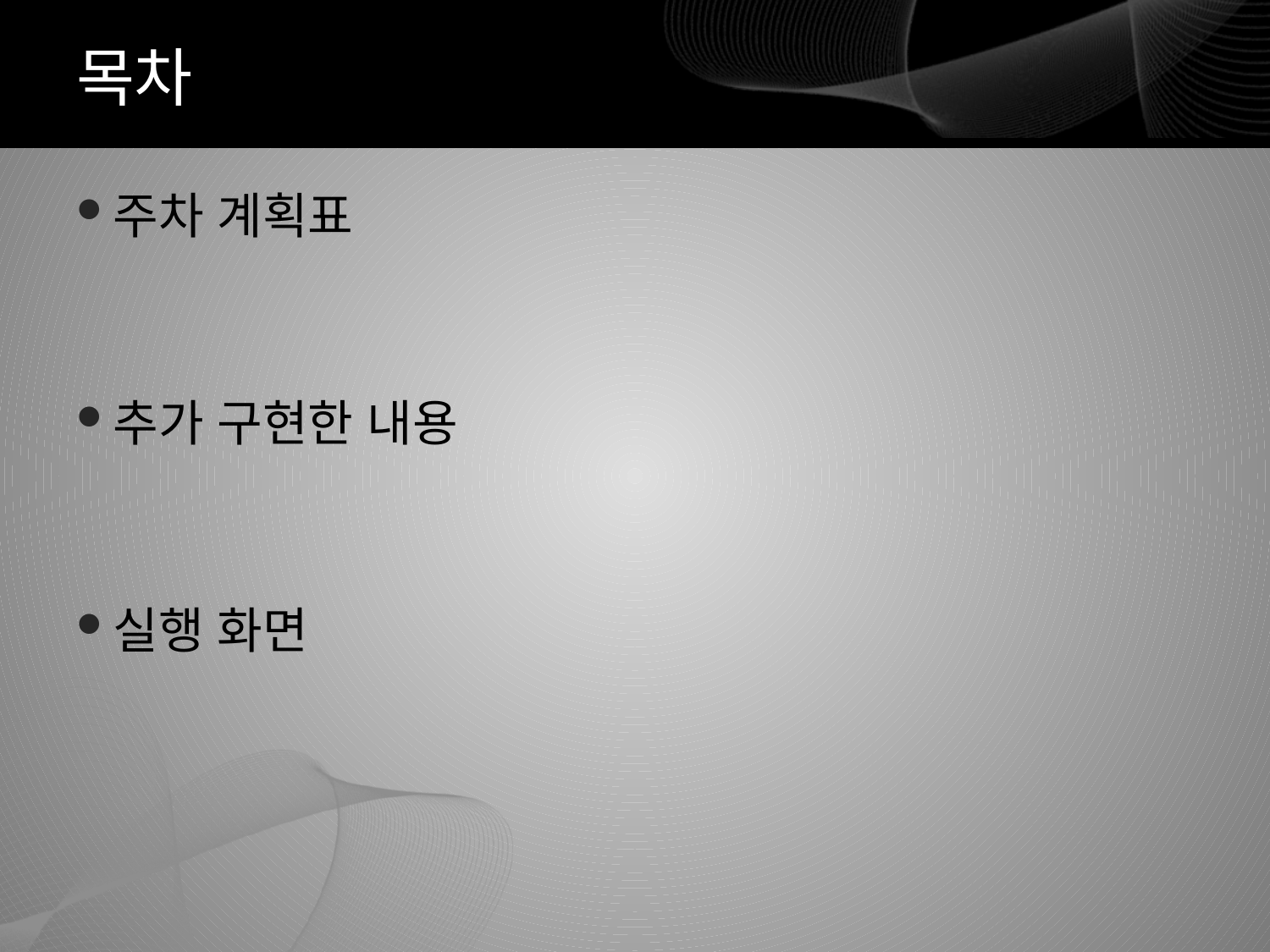

# 목차
주차 계획표

추가 구현한 내용

실행 화면